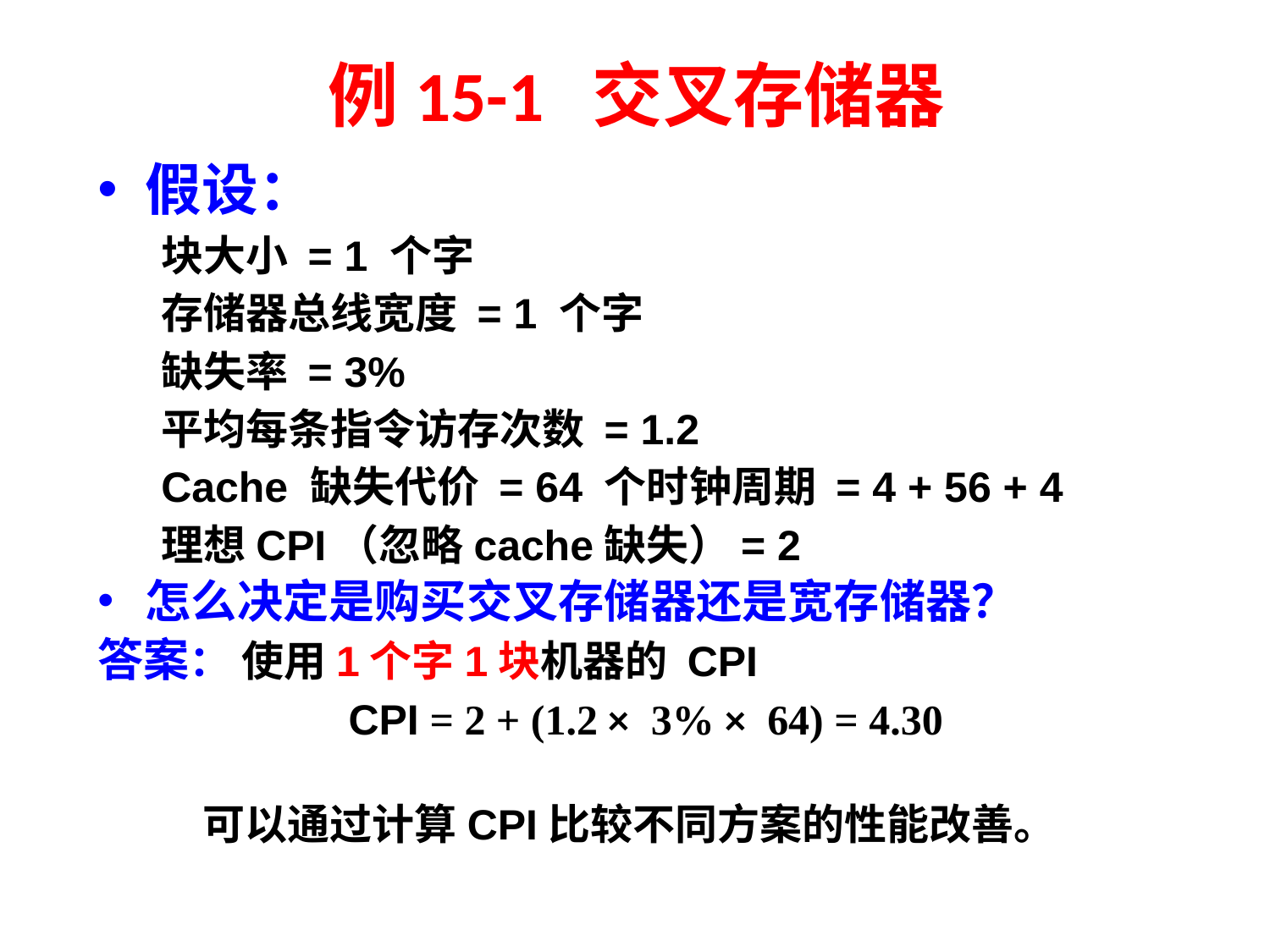

# 例15-1  交叉存储器
假设：
块大小 = 1 个字
存储器总线宽度 = 1 个字
缺失率 = 3%
平均每条指令访存次数 = 1.2
Cache 缺失代价 = 64 个时钟周期 = 4 + 56 + 4
理想CPI（忽略cache缺失）= 2
怎么决定是购买交叉存储器还是宽存储器？
答案： 使用1个字1块机器的 CPI
CPI = 2 + (1.2 × 3% × 64) = 4.30

          可以通过计算CPI比较不同方案的性能改善。

11